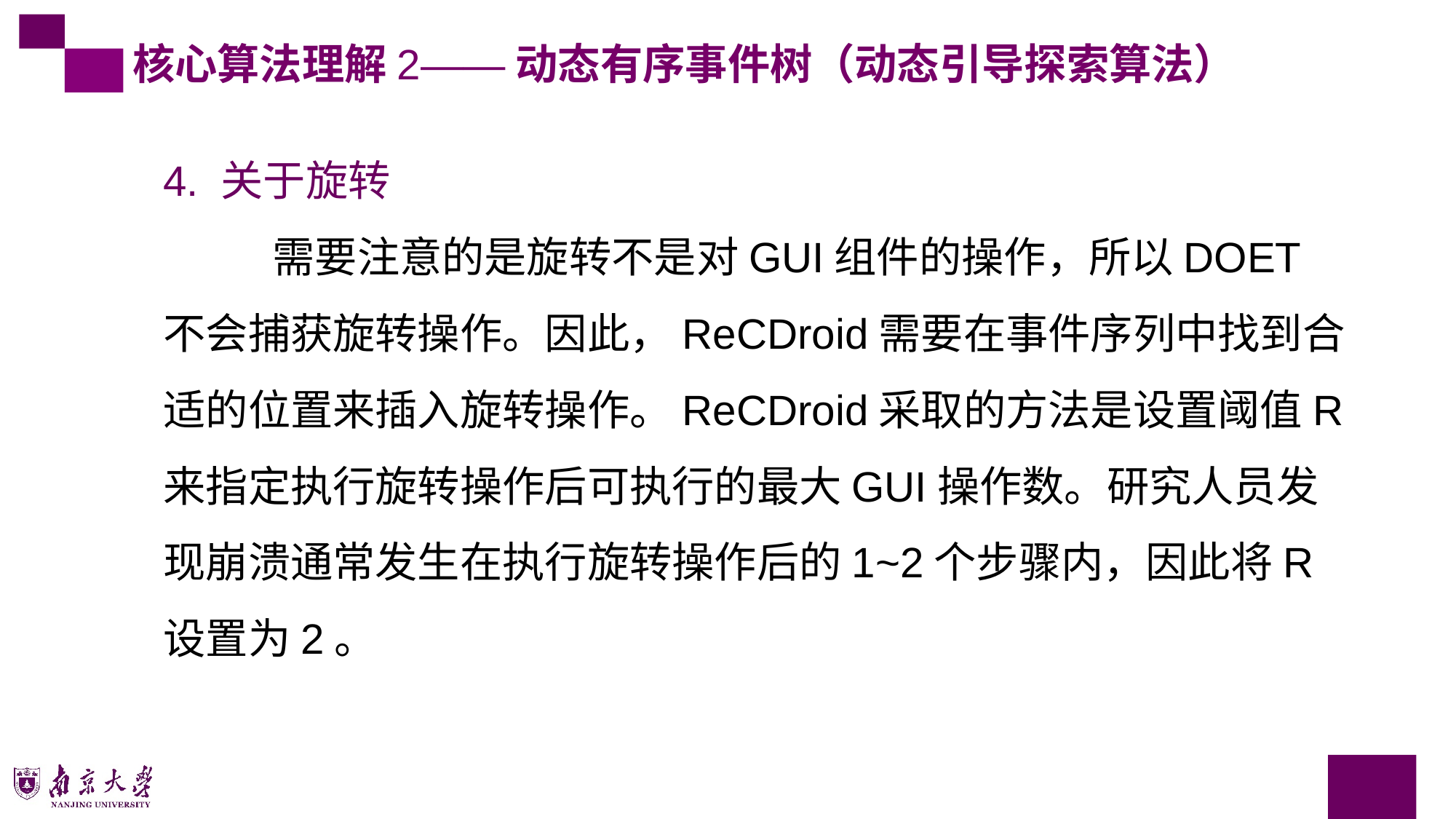

核心算法理解2——动态有序事件树（动态引导探索算法）

4. 关于旋转
	需要注意的是旋转不是对GUI组件的操作，所以DOET不会捕获旋转操作。因此，ReCDroid需要在事件序列中找到合适的位置来插入旋转操作。ReCDroid采取的方法是设置阈值R来指定执行旋转操作后可执行的最大GUI操作数。研究人员发现崩溃通常发生在执行旋转操作后的1~2个步骤内，因此将R设置为2。

16